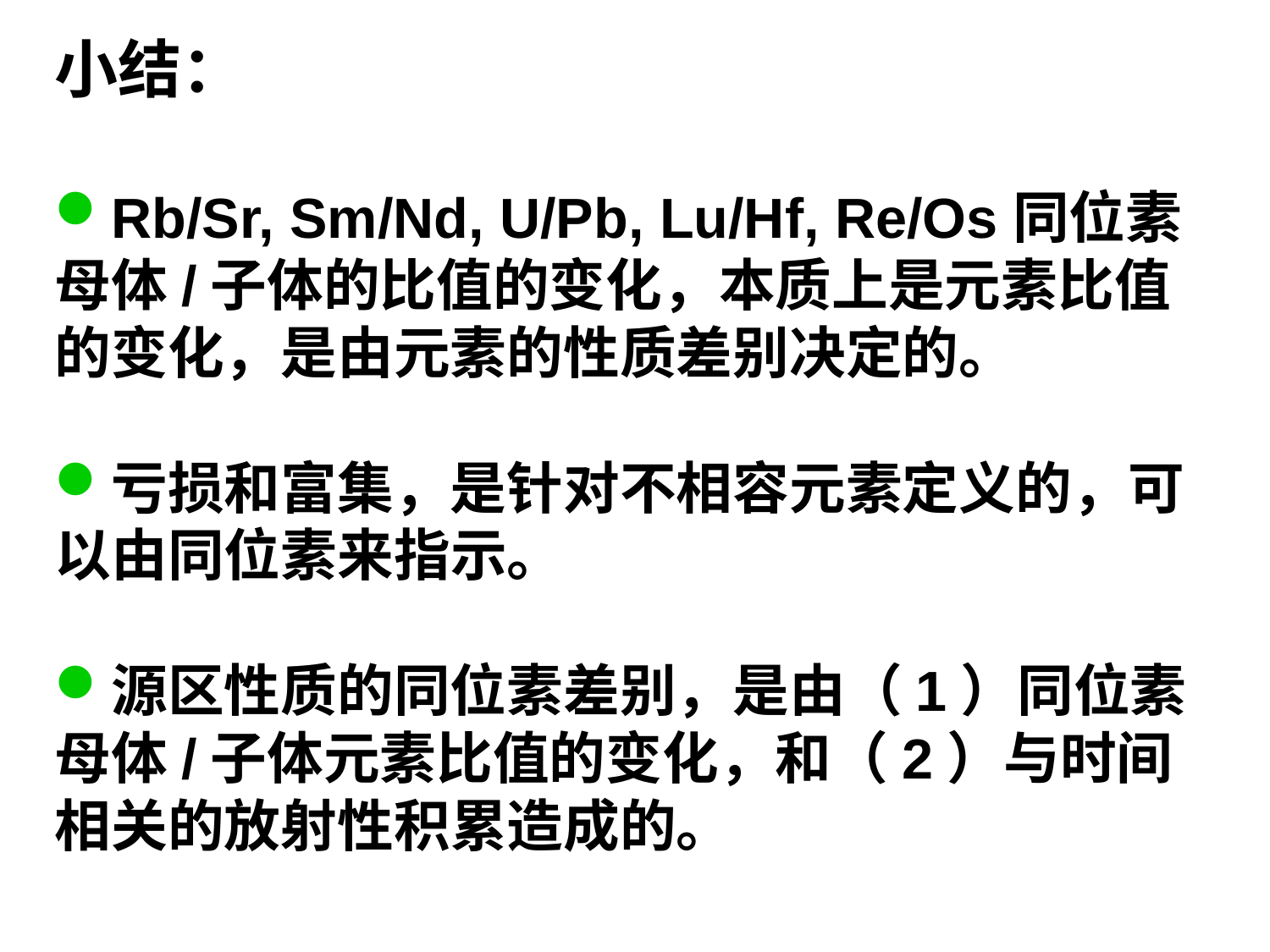

小结：

Rb/Sr, Sm/Nd, U/Pb, Lu/Hf, Re/Os同位素母体/子体的比值的变化，本质上是元素比值的变化，是由元素的性质差别决定的。

亏损和富集，是针对不相容元素定义的，可以由同位素来指示。

源区性质的同位素差别，是由（1）同位素母体/子体元素比值的变化，和（2）与时间相关的放射性积累造成的。